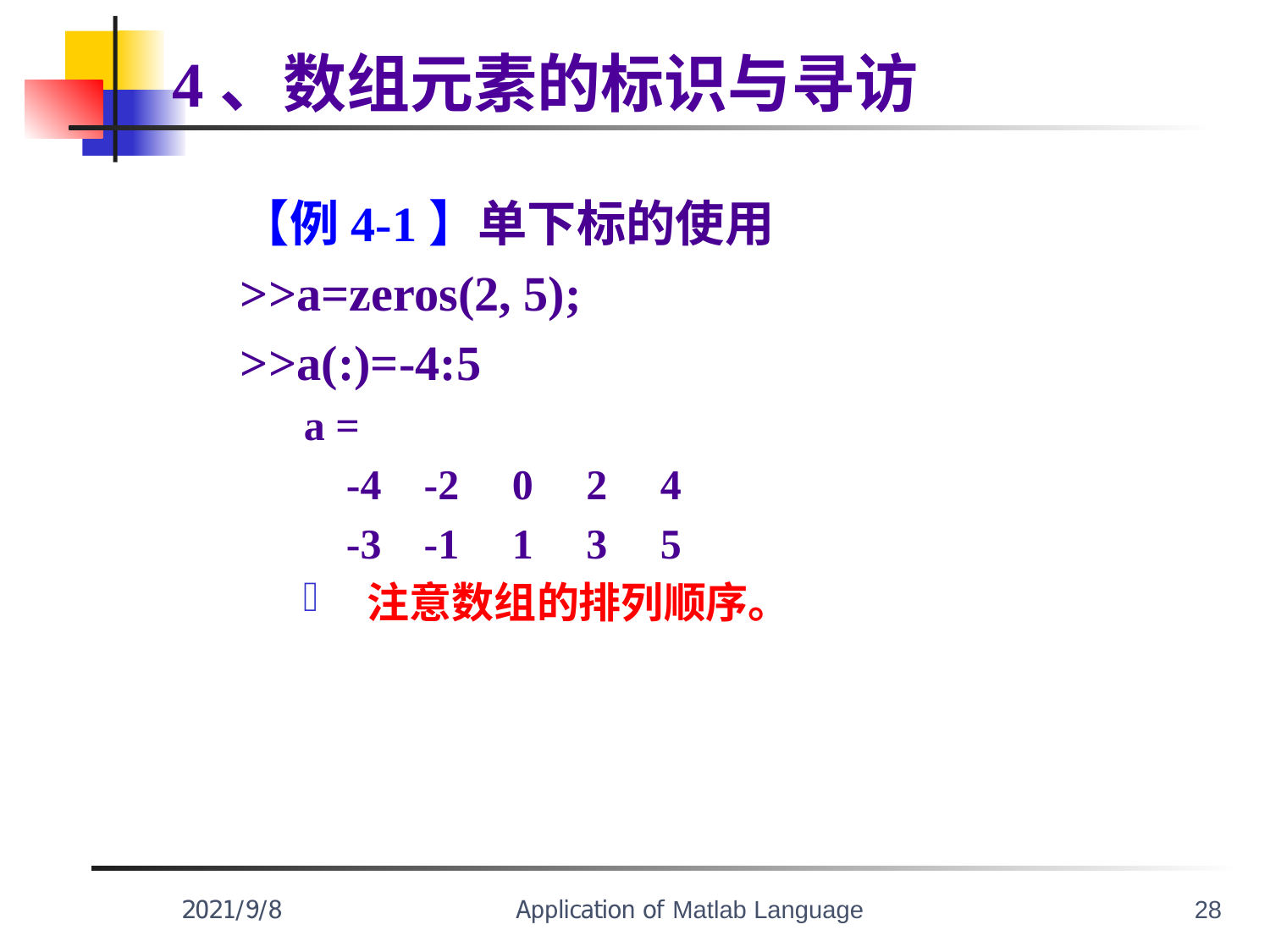

# 4、数组元素的标识与寻访
【例4-1】单下标的使用
>>a=zeros(2, 5);
>>a(:)=-4:5
a =
    -4    -2     0     2     4
    -3    -1     1     3     5
注意数组的排列顺序。
 2021/9/8
Application of Matlab Language
28